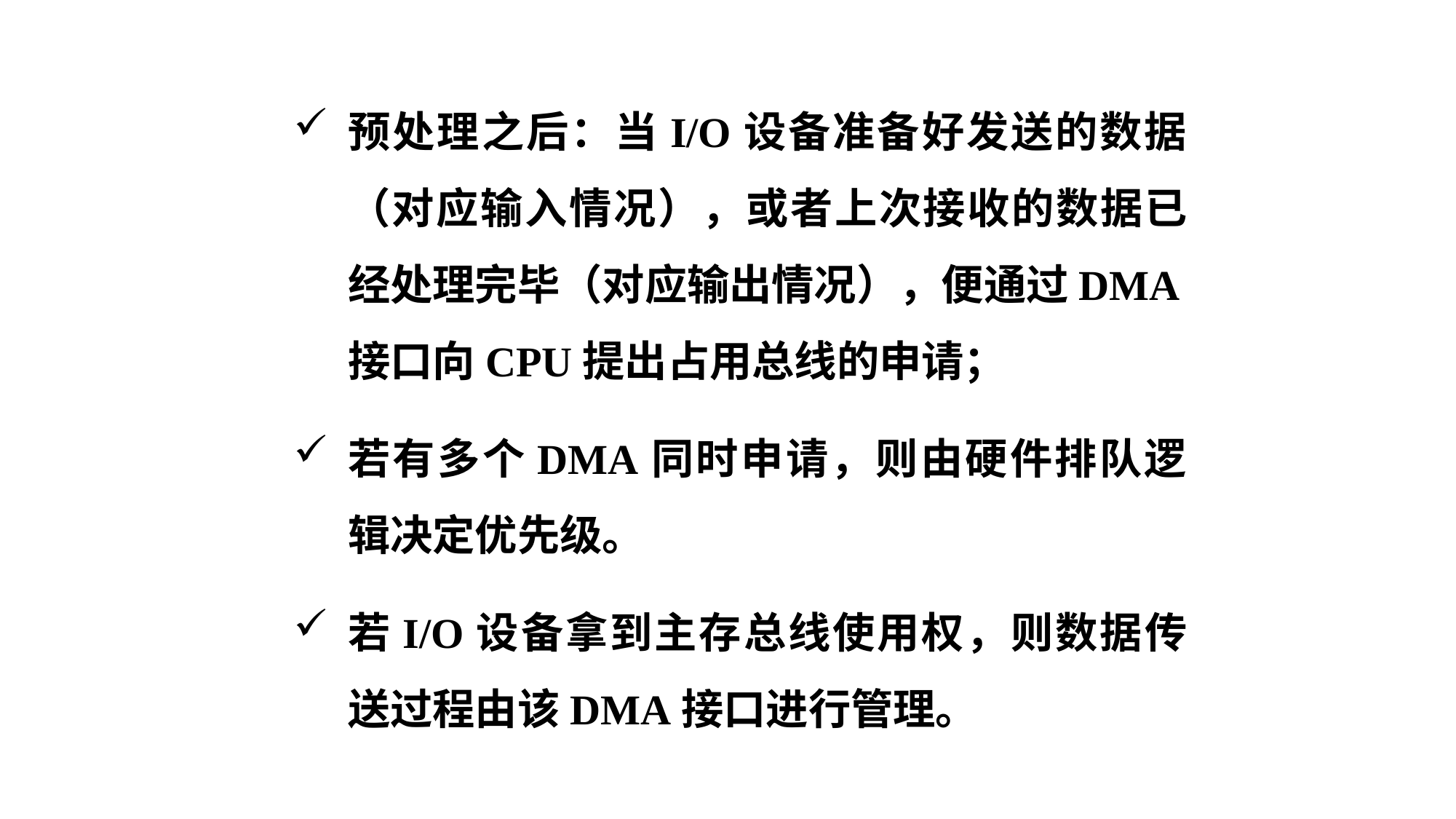

预处理之后：当I/O设备准备好发送的数据（对应输入情况），或者上次接收的数据已经处理完毕（对应输出情况），便通过DMA接口向CPU提出占用总线的申请；
若有多个DMA同时申请，则由硬件排队逻辑决定优先级。
若I/O设备拿到主存总线使用权，则数据传送过程由该DMA接口进行管理。